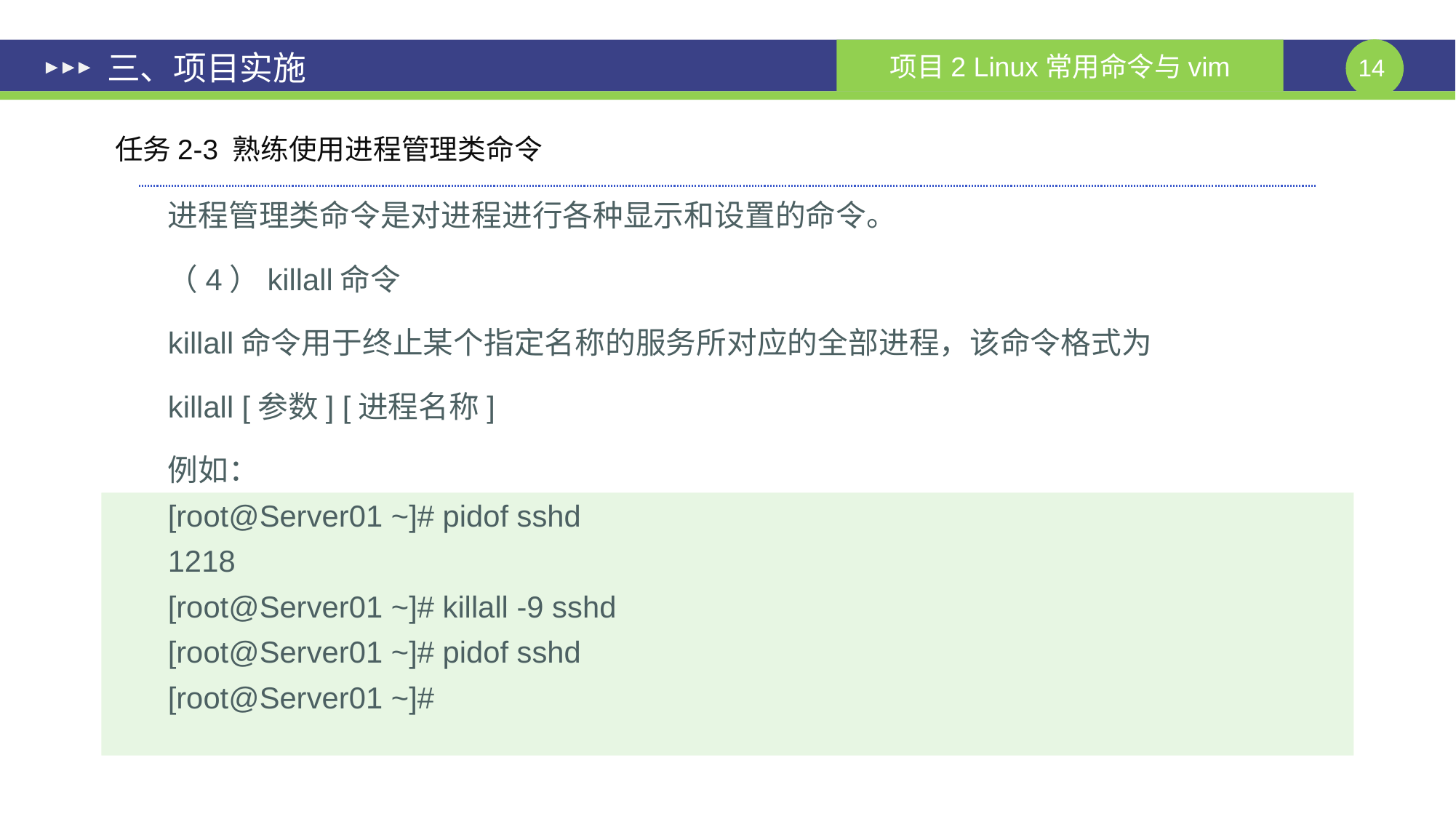

# 三、项目实施
任务2-3 熟练使用进程管理类命令
进程管理类命令是对进程进行各种显示和设置的命令。
（4）killall命令
killall命令用于终止某个指定名称的服务所对应的全部进程，该命令格式为
killall [参数] [进程名称]
例如：
[root@Server01 ~]# pidof sshd
1218
[root@Server01 ~]# killall -9 sshd
[root@Server01 ~]# pidof sshd
[root@Server01 ~]#